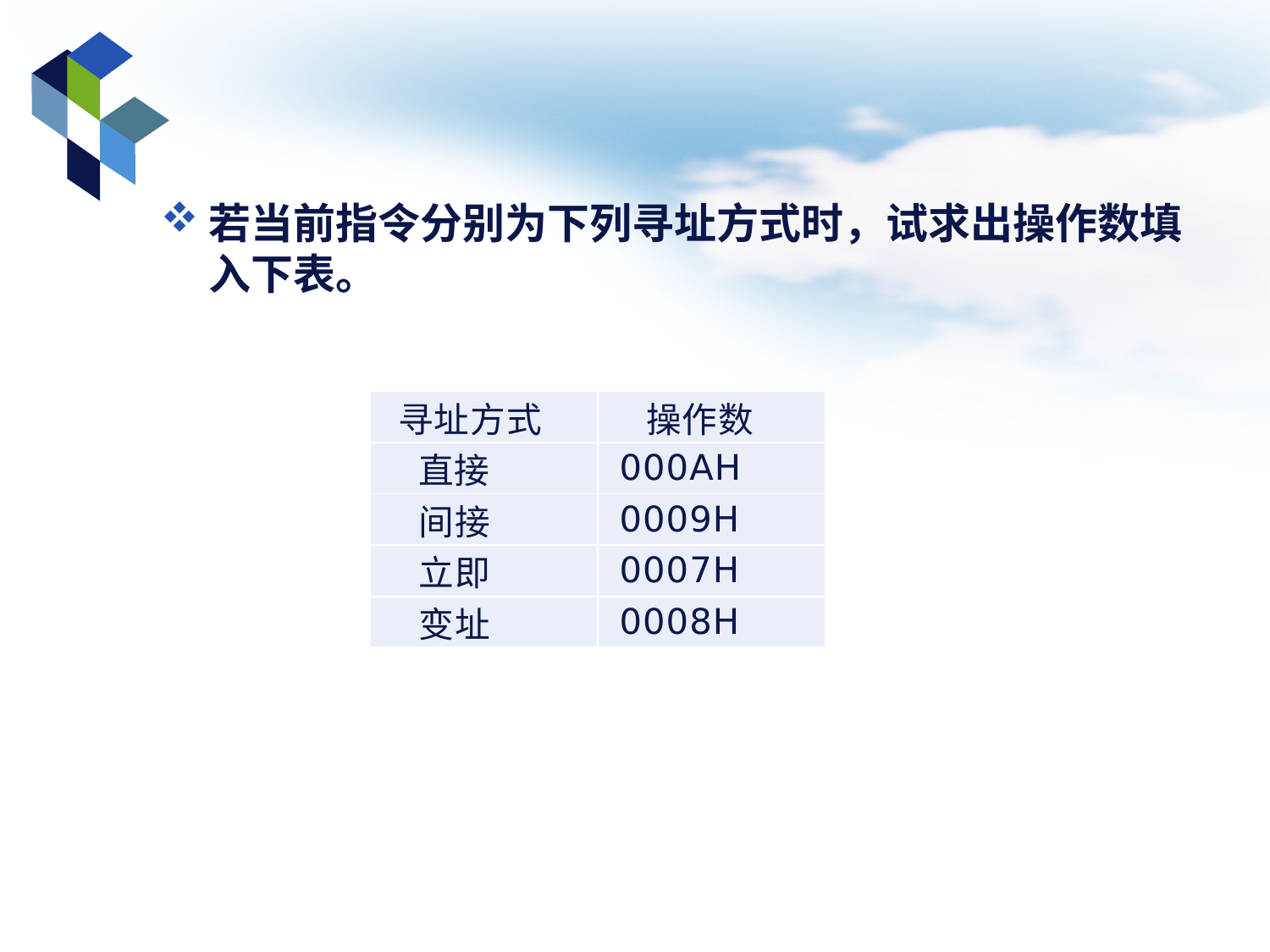

#
若当前指令分别为下列寻址方式时，试求出操作数填入下表。
| 寻址方式 | 操作数 |
| --- | --- |
| 直接 | 000AH |
| 间接 | 0009H |
| 立即 | 0007H |
| 变址 | 0008H |